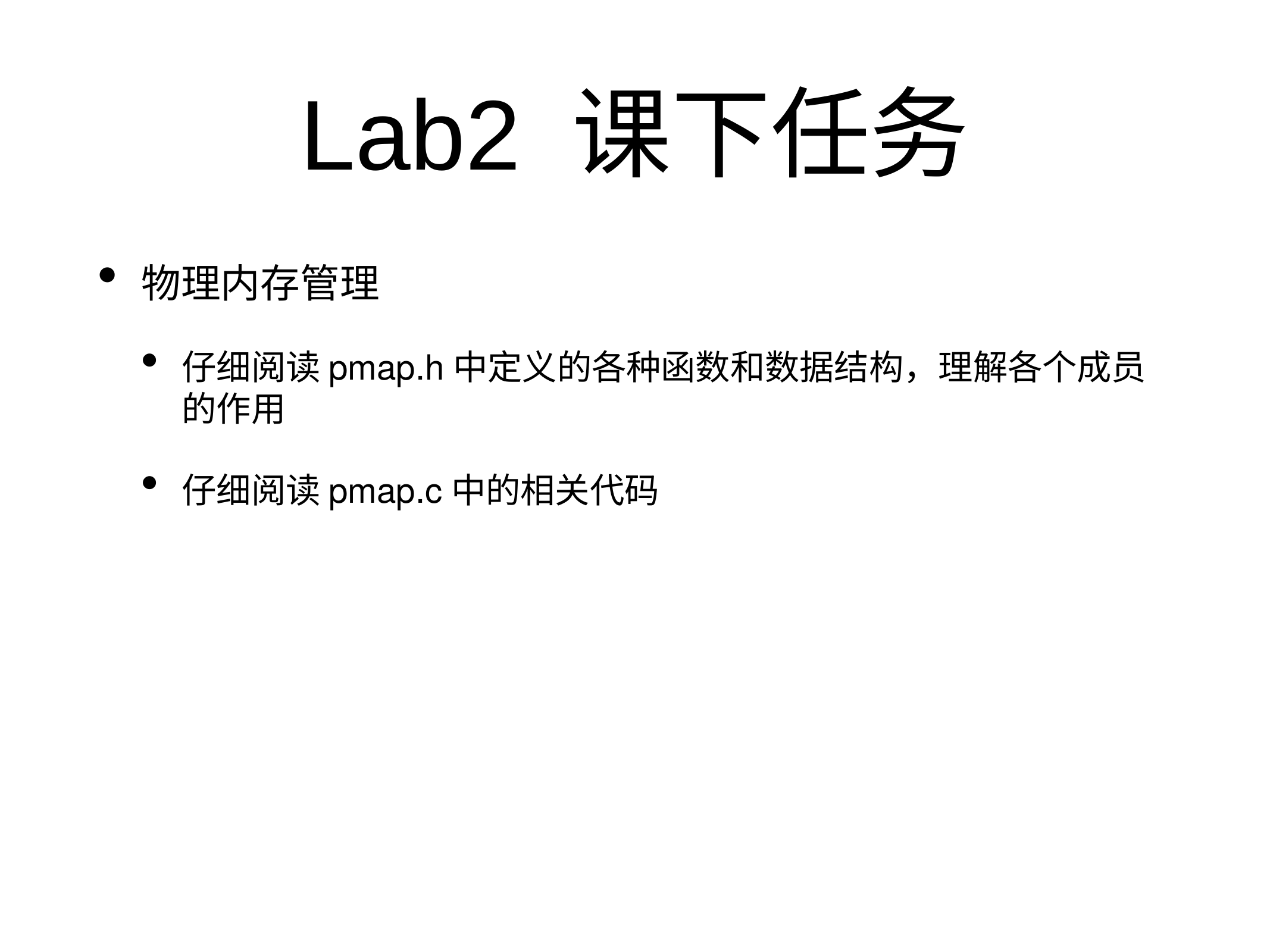

# Lab2 课下任务
物理内存管理
仔细阅读pmap.h中定义的各种函数和数据结构，理解各个成员的作用
仔细阅读pmap.c中的相关代码